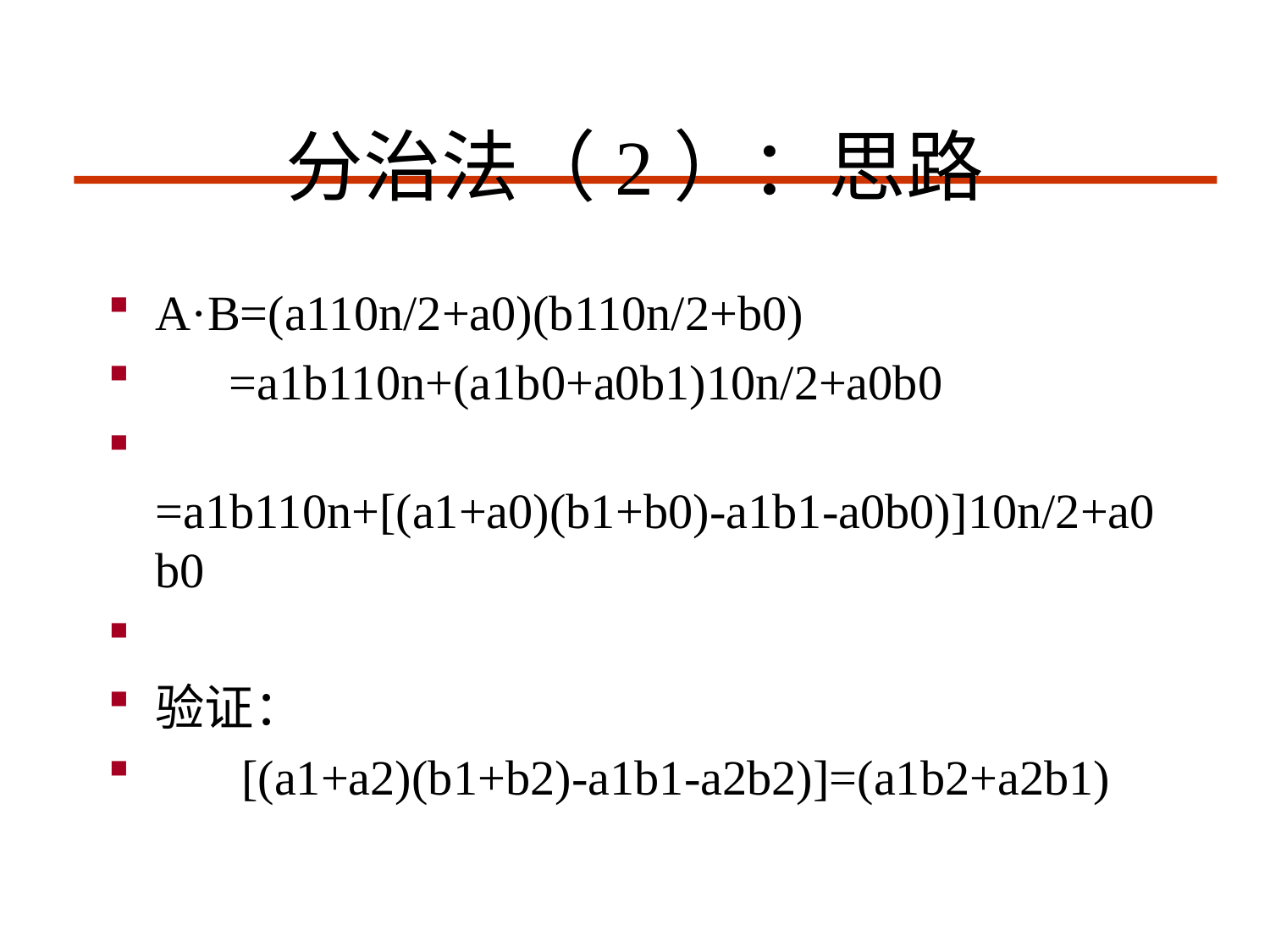

# 分治法（2）：思路
A·B=(a110n/2+a0)(b110n/2+b0)
      =a1b110n+(a1b0+a0b1)10n/2+a0b0
      =a1b110n+[(a1+a0)(b1+b0)-a1b1-a0b0)]10n/2+a0b0

验证：
       [(a1+a2)(b1+b2)-a1b1-a2b2)]=(a1b2+a2b1)